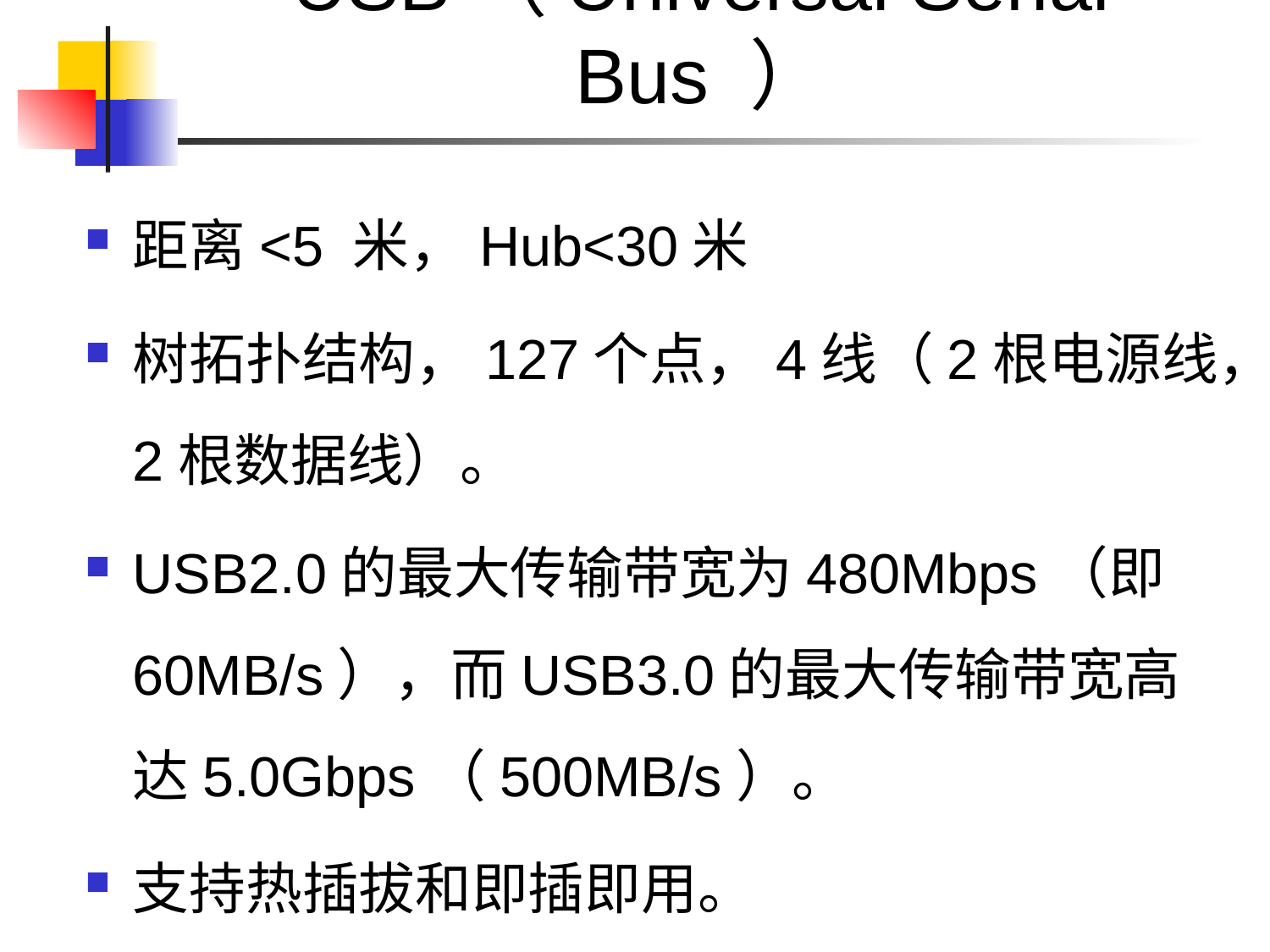

# USB（Universal Serial Bus ）
距离<5 米，Hub<30米
树拓扑结构，127个点，4线（2根电源线，2根数据线）。
USB2.0的最大传输带宽为480Mbps（即60MB/s），而USB3.0的最大传输带宽高达5.0Gbps（500MB/s）。
支持热插拔和即插即用。